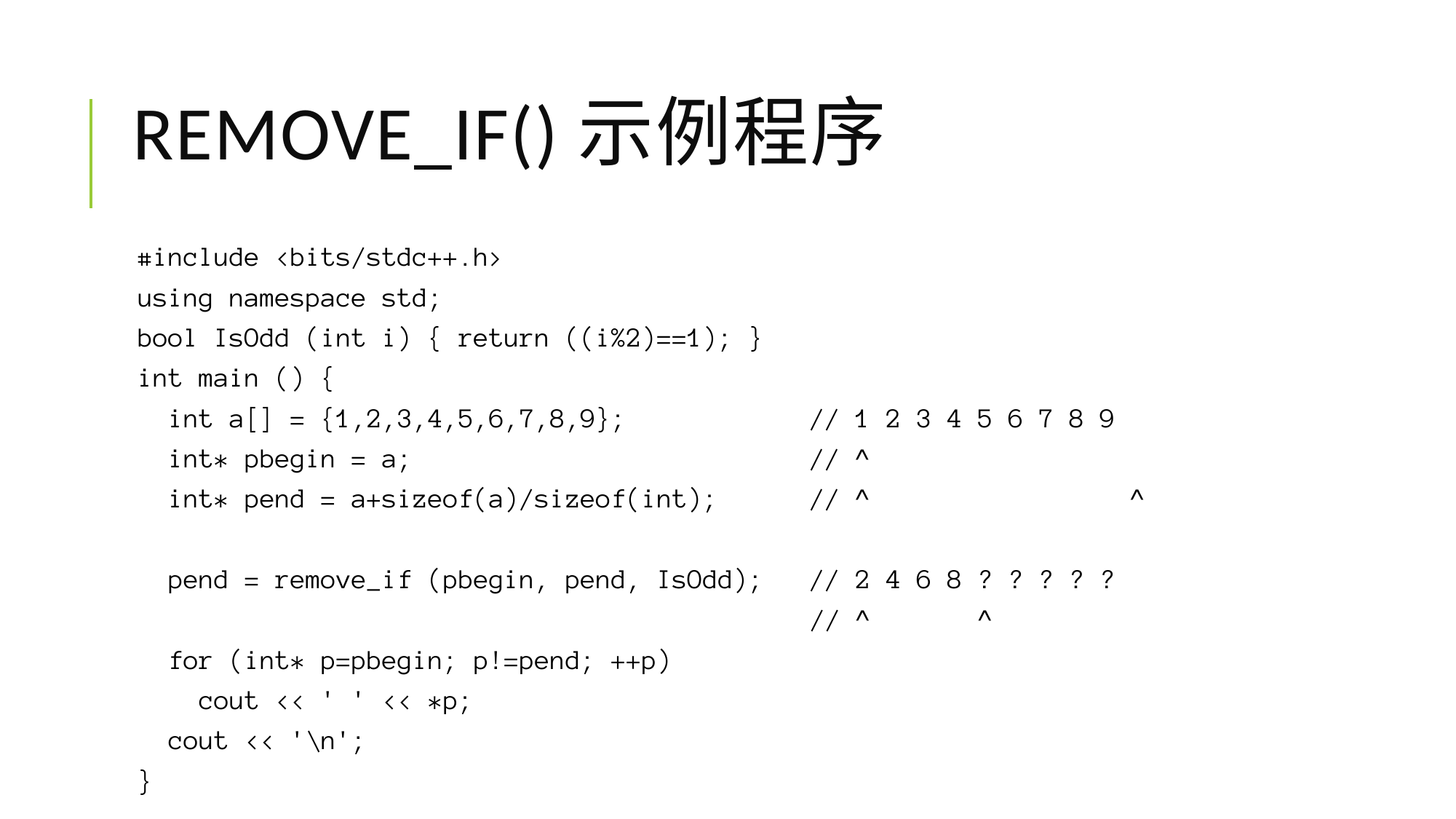

# remove_iF()示例程序
#include <bits/stdc++.h>
using namespace std;
bool IsOdd (int i) { return ((i%2)==1); }
int main () {
  int a[] = {1,2,3,4,5,6,7,8,9};            // 1 2 3 4 5 6 7 8 9
  int* pbegin = a;                          // ^
  int* pend = a+sizeof(a)/sizeof(int);      // ^                 ^

  pend = remove_if (pbegin, pend, IsOdd);   // 2 4 6 8 ? ? ? ? ?
                                            // ^       ^
  for (int* p=pbegin; p!=pend; ++p)
    cout << ' ' << *p;
  cout << '\n';
}